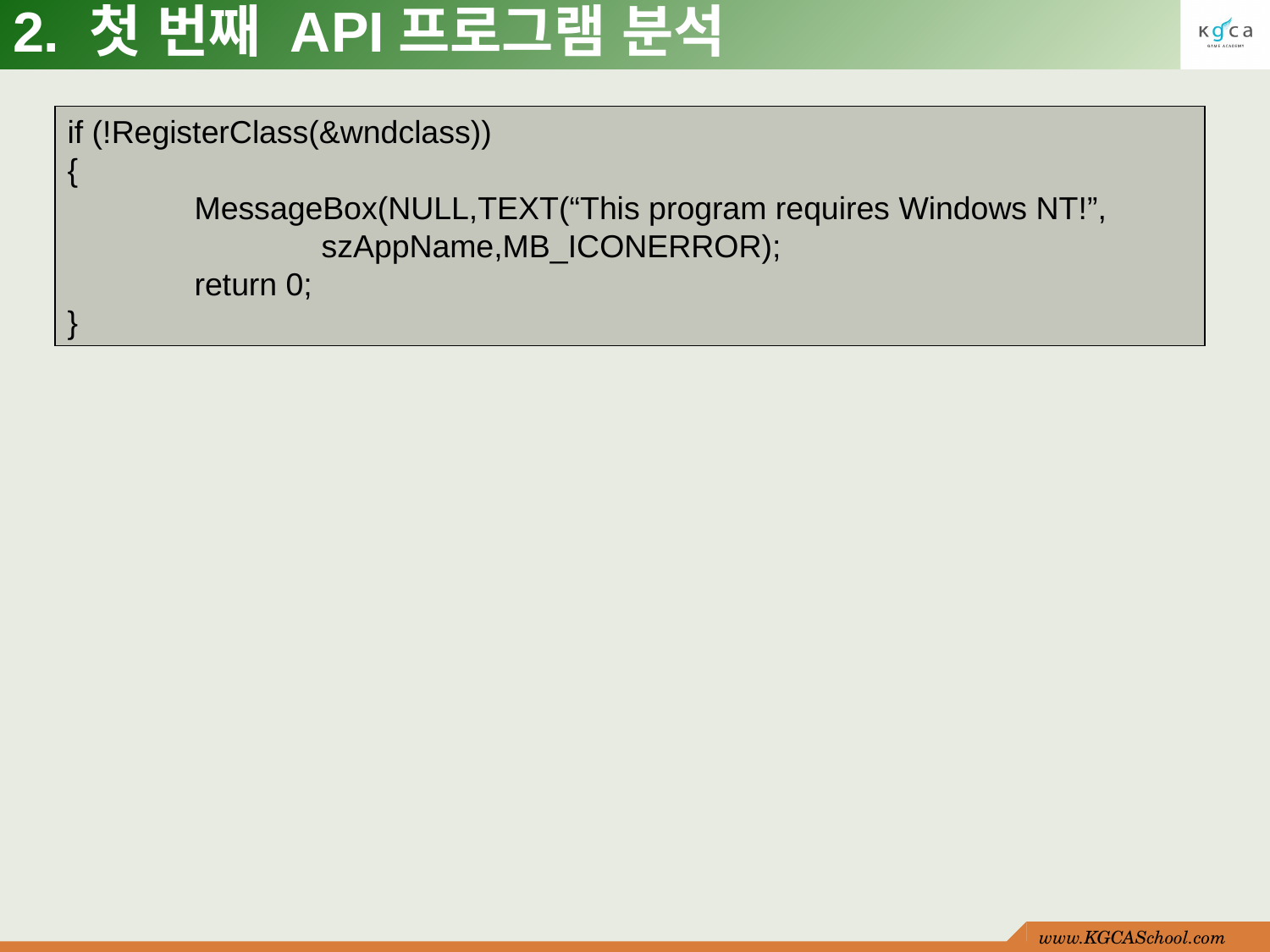

# 2. 첫 번째 API프로그램 분석
if (!RegisterClass(&wndclass))
{
	MessageBox(NULL,TEXT(“This program requires Windows NT!”,
		szAppName,MB_ICONERROR);
	return 0;
}